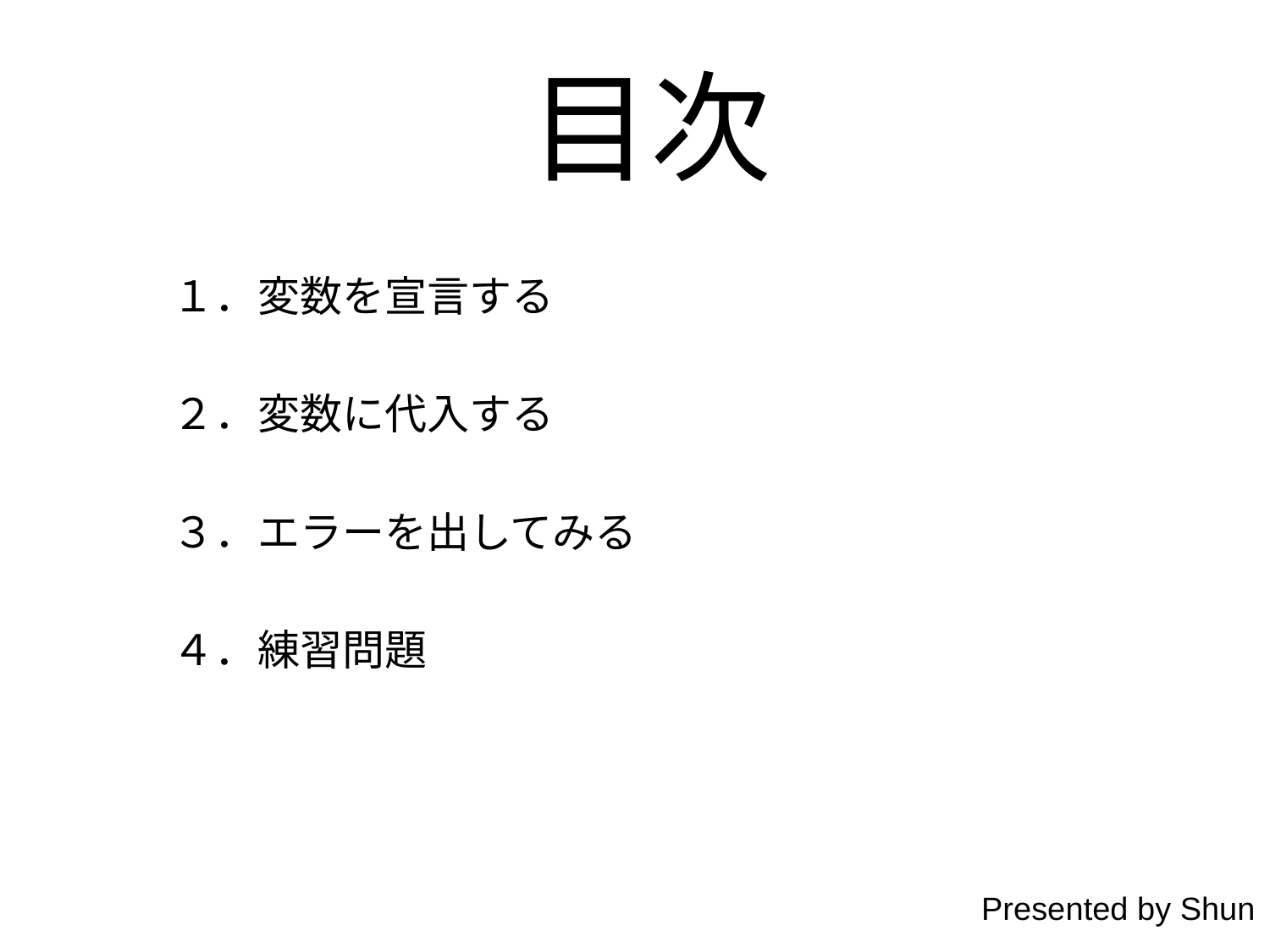

# 目次

１．変数を宣言する

２．変数に代入する

３．エラーを出してみる

４．練習問題
Presented by Shun